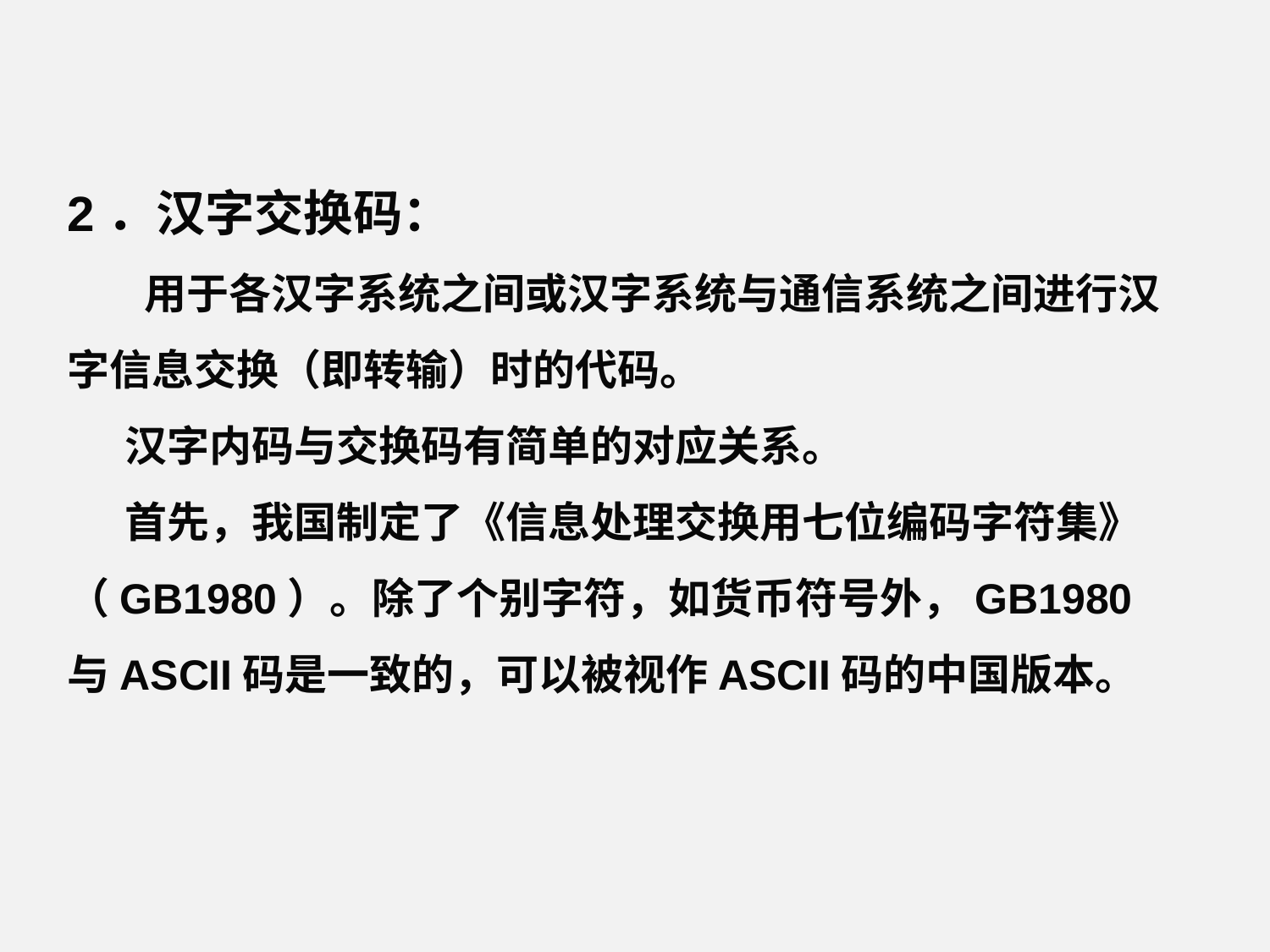

2．汉字交换码：
       用于各汉字系统之间或汉字系统与通信系统之间进行汉字信息交换（即转输）时的代码。
     汉字内码与交换码有简单的对应关系。
     首先，我国制定了《信息处理交换用七位编码字符集》（GB1980）。除了个别字符，如货币符号外，GB1980与ASCII码是一致的，可以被视作ASCII码的中国版本。
38